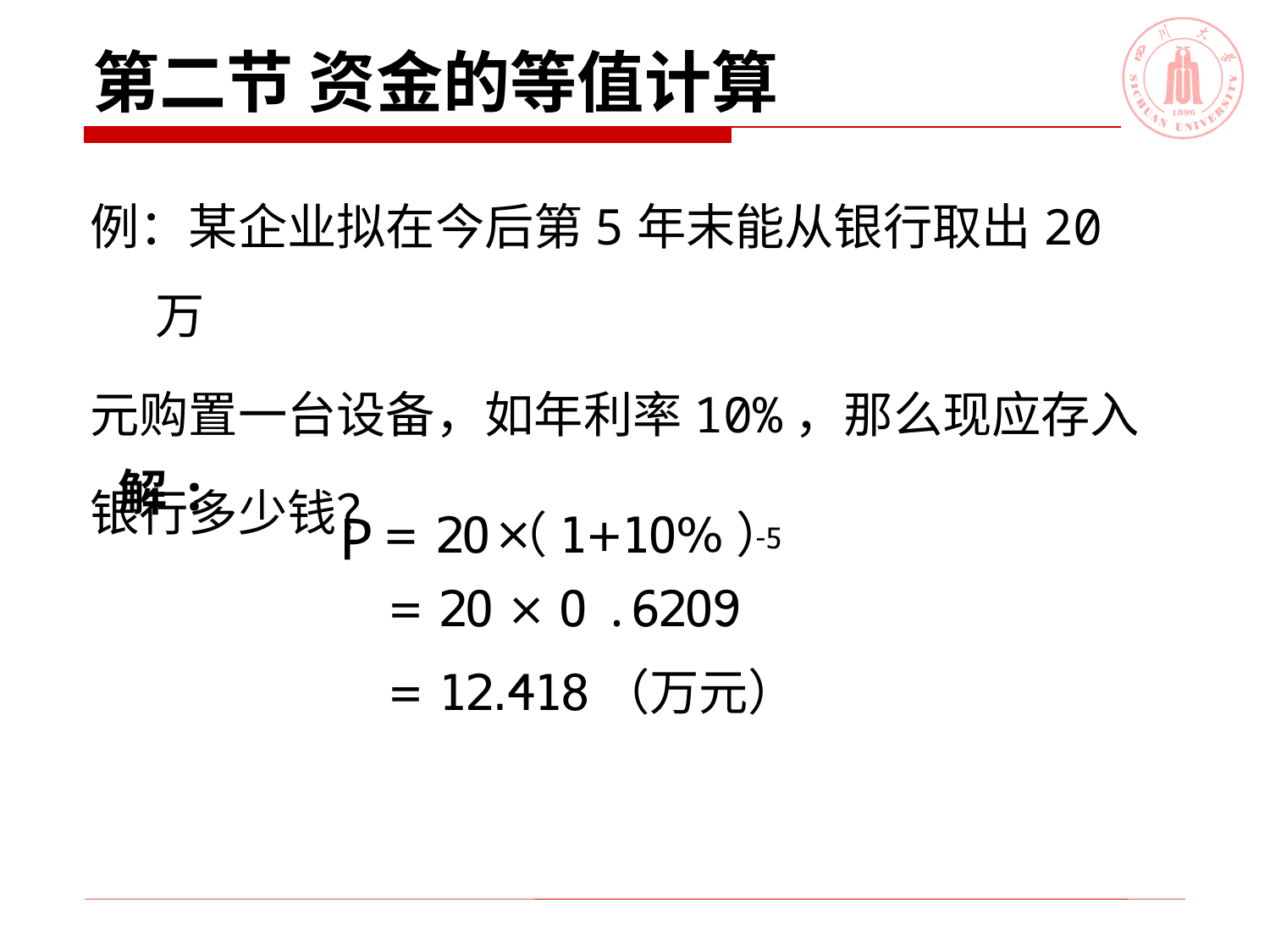

# 第二节 资金的等值计算
例：某企业拟在今后第5年末能从银行取出20万
元购置一台设备，如年利率10%，那么现应存入
银行多少钱？

解:
×
P
=
20
（1+10%）
-5
 = 20 × 0 .6209
 = 12.418（万元）